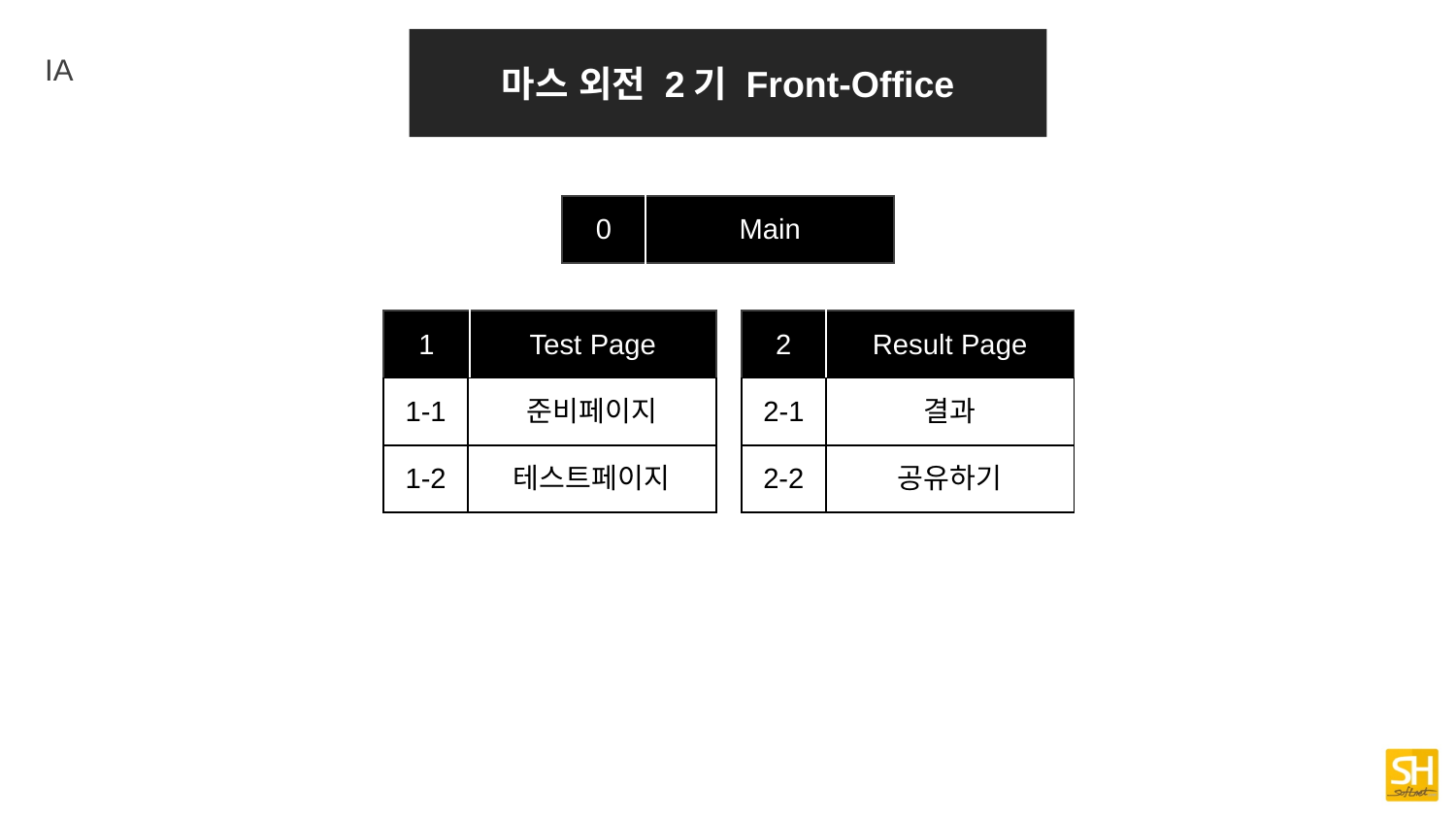

마스 외전 2기 Front-Office
IA
| 0 | Main |
| --- | --- |
| 1 | Test Page |
| --- | --- |
| 2 | Result Page |
| --- | --- |
| 1-1 | 준비페이지 |
| --- | --- |
| 1-2 | 테스트페이지 |
| 2-1 | 결과 |
| --- | --- |
| 2-2 | 공유하기 |